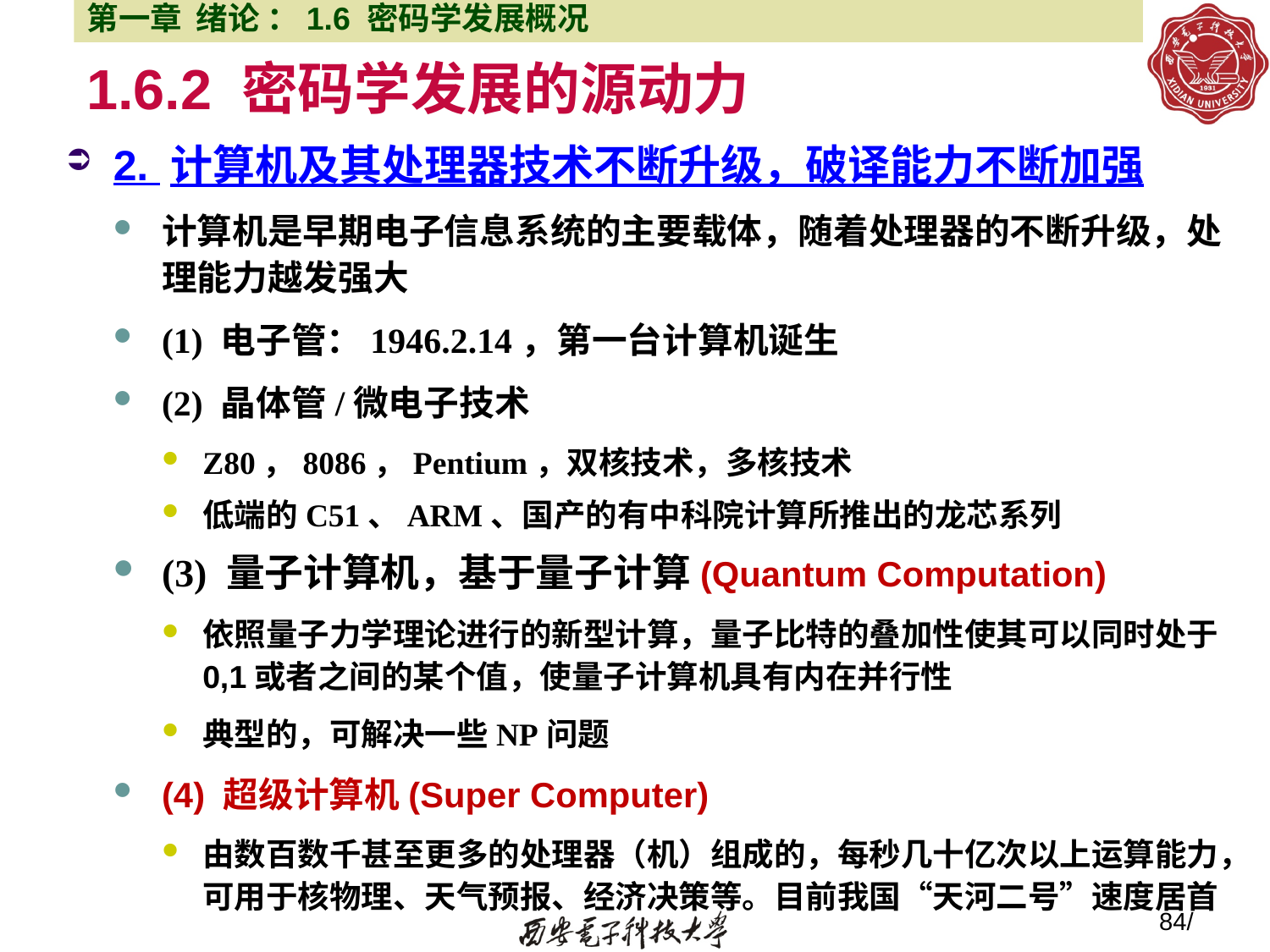

第一章  绪论 ：1.6 密码学发展概况
# 1.6.2 密码学发展的源动力
2. 计算机及其处理器技术不断升级，破译能力不断加强
计算机是早期电子信息系统的主要载体，随着处理器的不断升级，处理能力越发强大
(1) 电子管：1946.2.14，第一台计算机诞生
(2) 晶体管/微电子技术
Z80，8086，Pentium，双核技术，多核技术
低端的C51、ARM、国产的有中科院计算所推出的龙芯系列
(3) 量子计算机，基于量子计算(Quantum Computation)
依照量子力学理论进行的新型计算，量子比特的叠加性使其可以同时处于0,1或者之间的某个值，使量子计算机具有内在并行性
典型的，可解决一些NP问题
(4) 超级计算机(Super Computer)
由数百数千甚至更多的处理器（机）组成的，每秒几十亿次以上运算能力，可用于核物理、天气预报、经济决策等。目前我国“天河二号”速度居首
84/